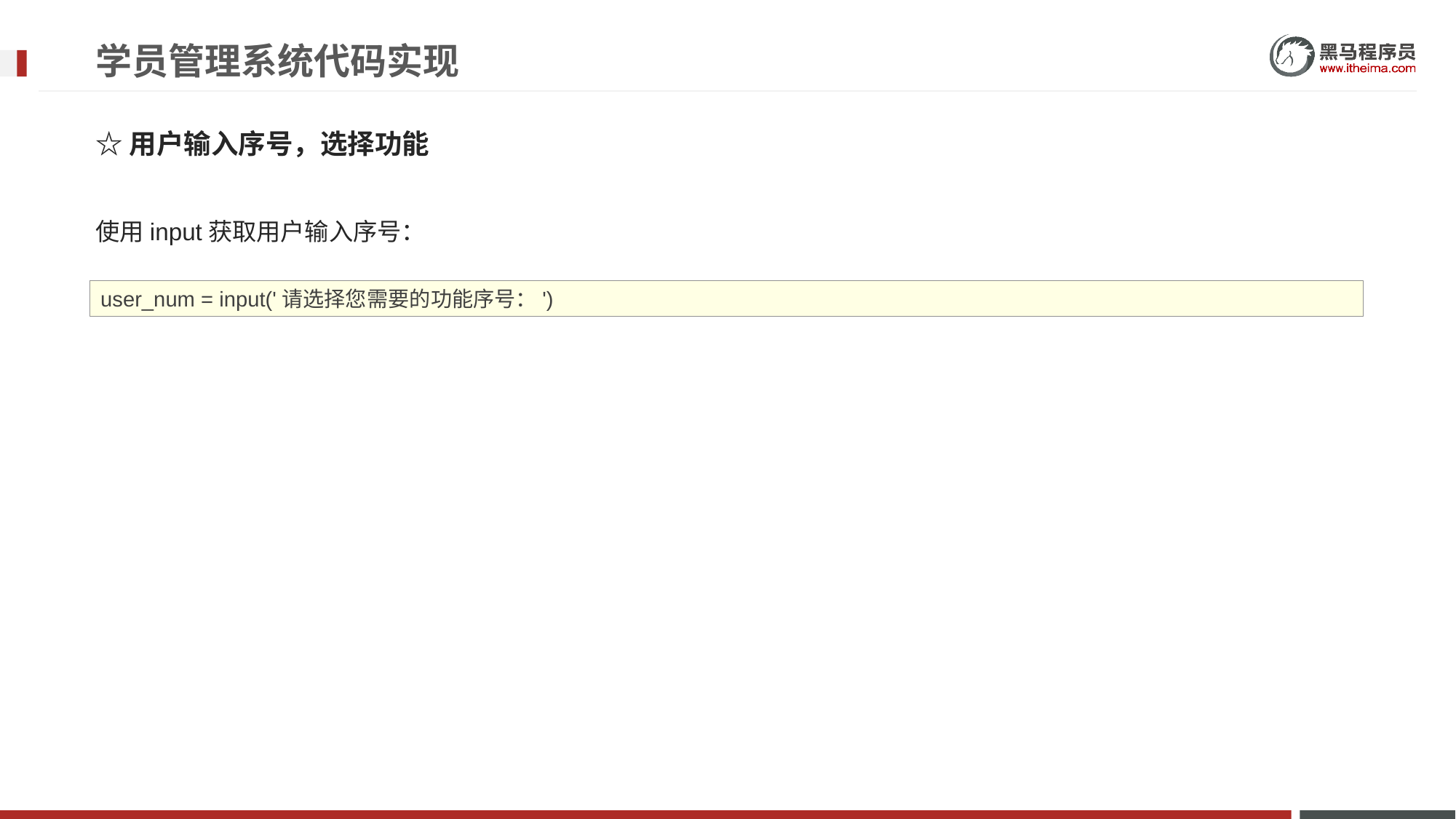

# 学员管理系统代码实现
☆用户输入序号，选择功能
使用input获取用户输入序号：
user_num = input('请选择您需要的功能序号：')